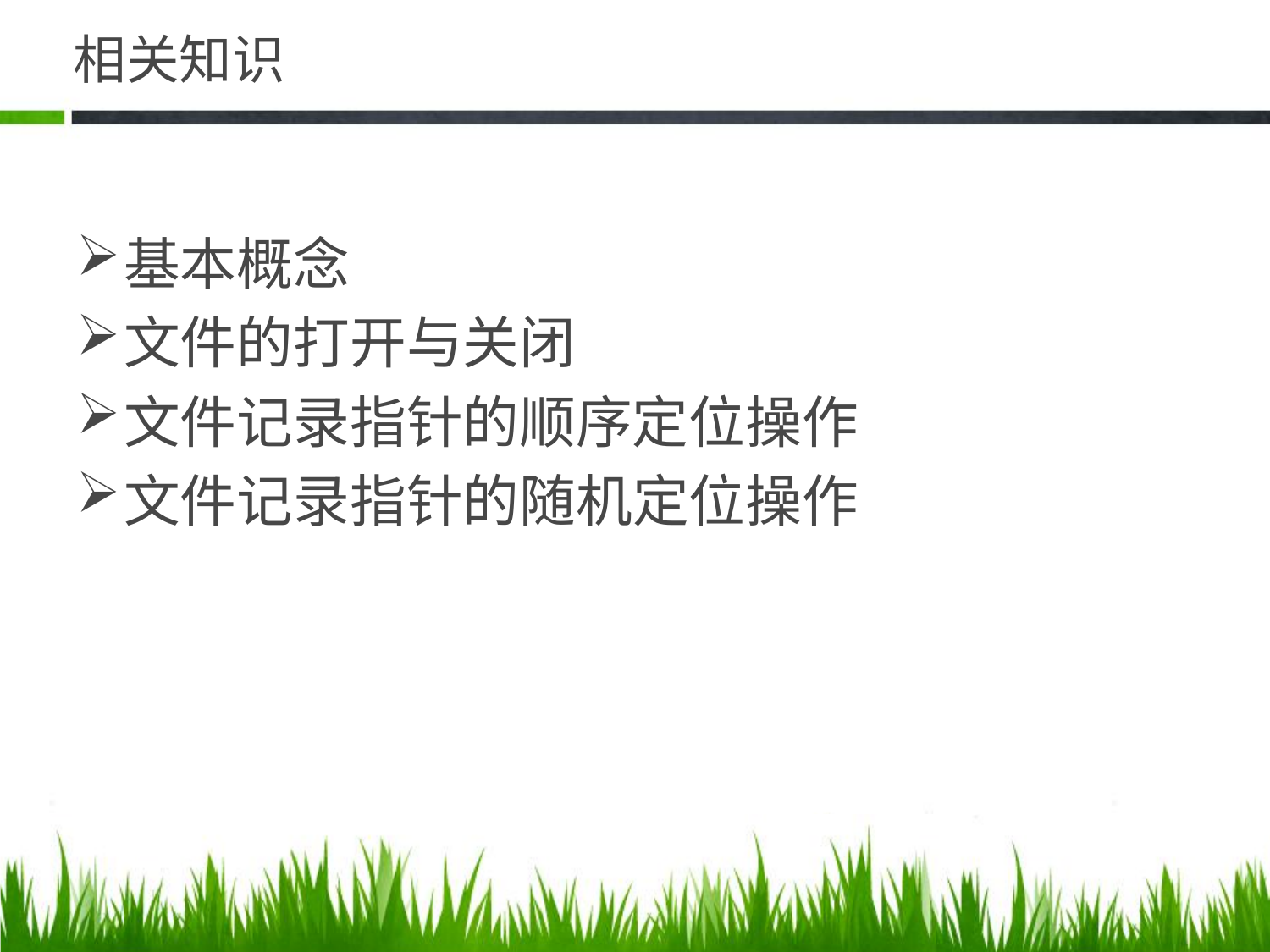

# 相关知识
基本概念
文件的打开与关闭
文件记录指针的顺序定位操作
文件记录指针的随机定位操作